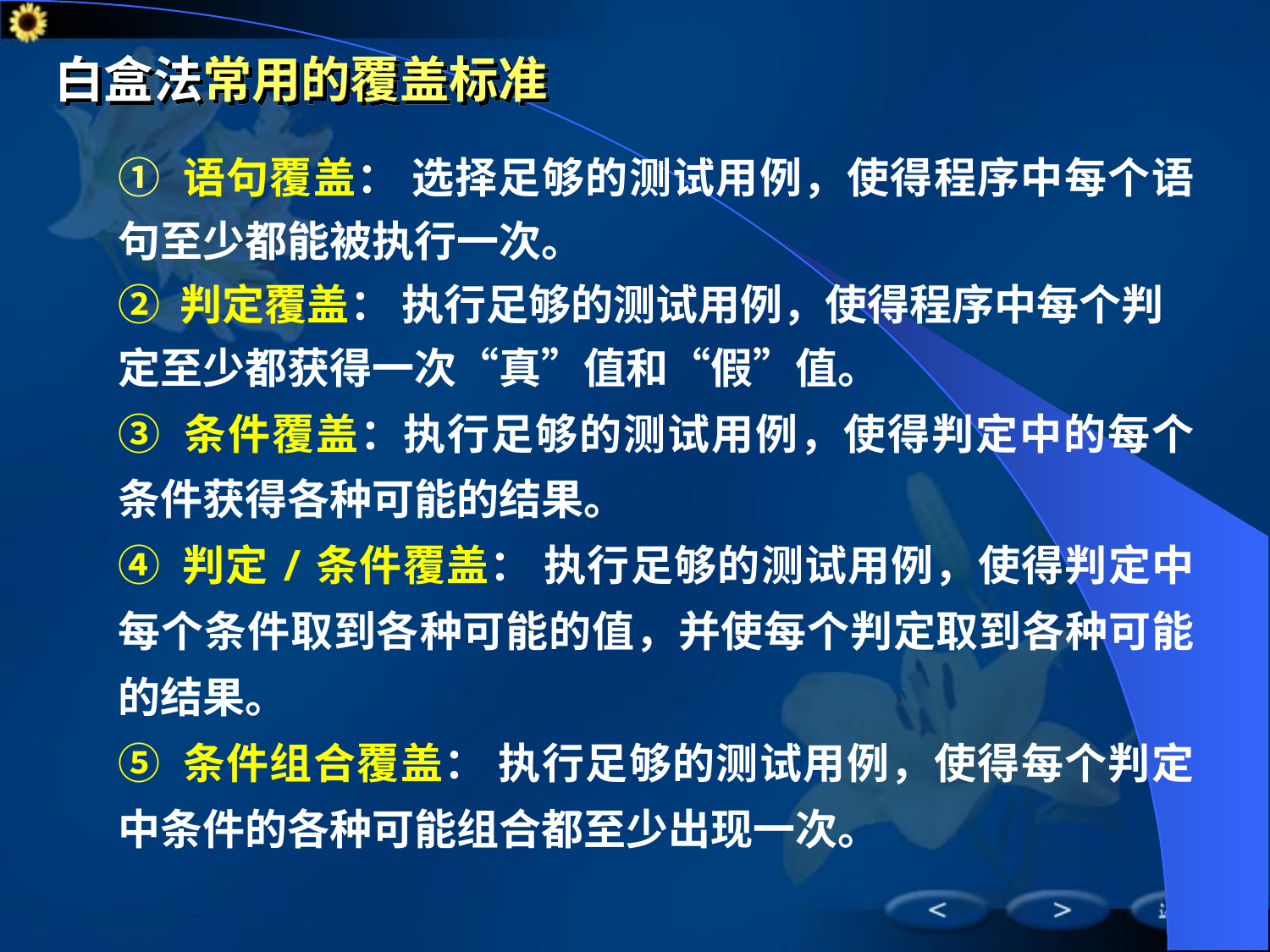

白盒法常用的覆盖标准
① 语句覆盖： 选择足够的测试用例，使得程序中每个语句至少都能被执行一次。
② 判定覆盖： 执行足够的测试用例，使得程序中每个判定至少都获得一次“真”值和“假”值。
③ 条件覆盖：执行足够的测试用例，使得判定中的每个条件获得各种可能的结果。
④ 判定/条件覆盖： 执行足够的测试用例，使得判定中每个条件取到各种可能的值，并使每个判定取到各种可能的结果。
⑤ 条件组合覆盖： 执行足够的测试用例，使得每个判定中条件的各种可能组合都至少出现一次。